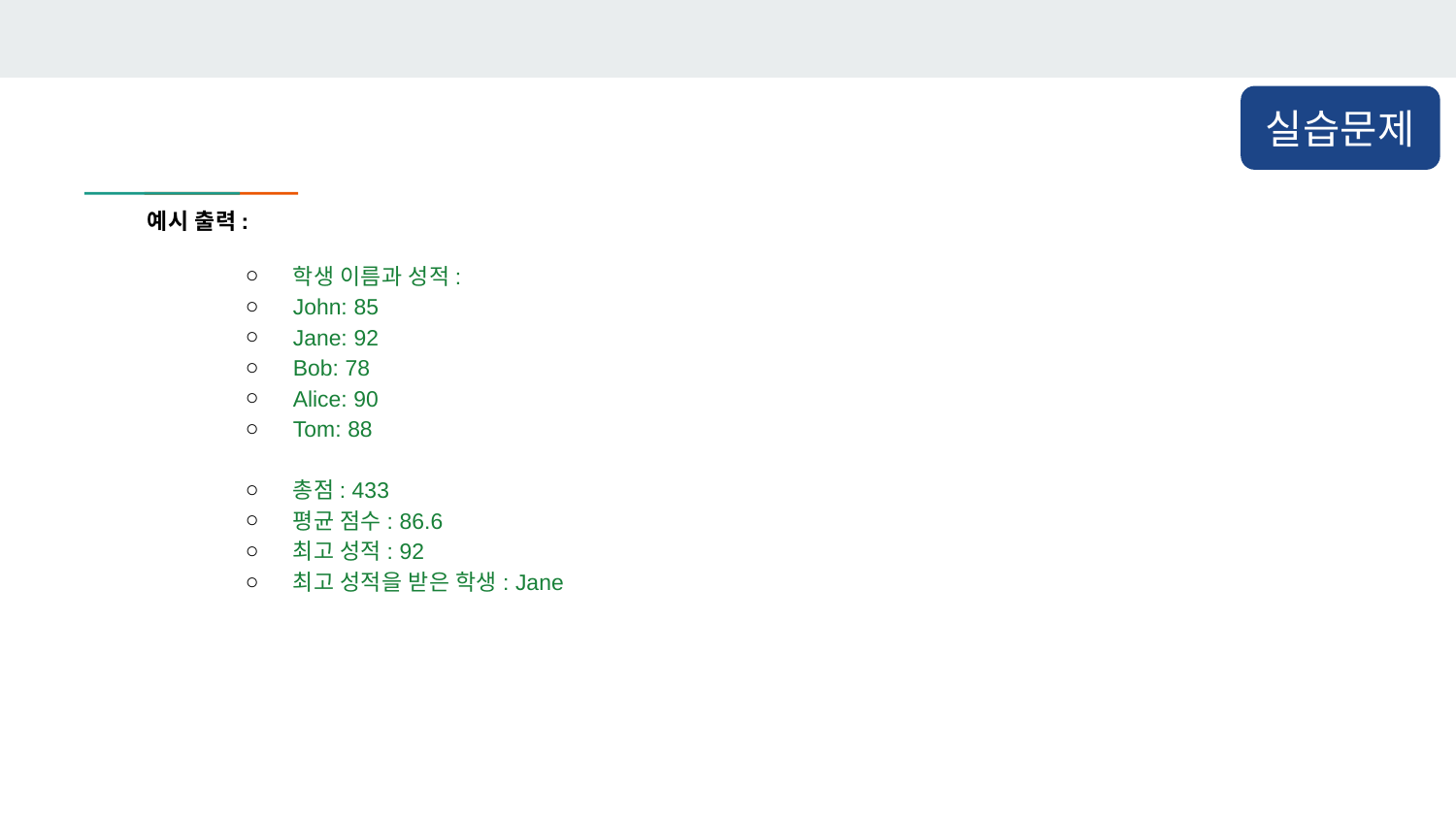

실습문제
예시 출력:
학생 이름과 성적:
John: 85
Jane: 92
Bob: 78
Alice: 90
Tom: 88

총점: 433
평균 점수: 86.6
최고 성적: 92
최고 성적을 받은 학생: Jane

​